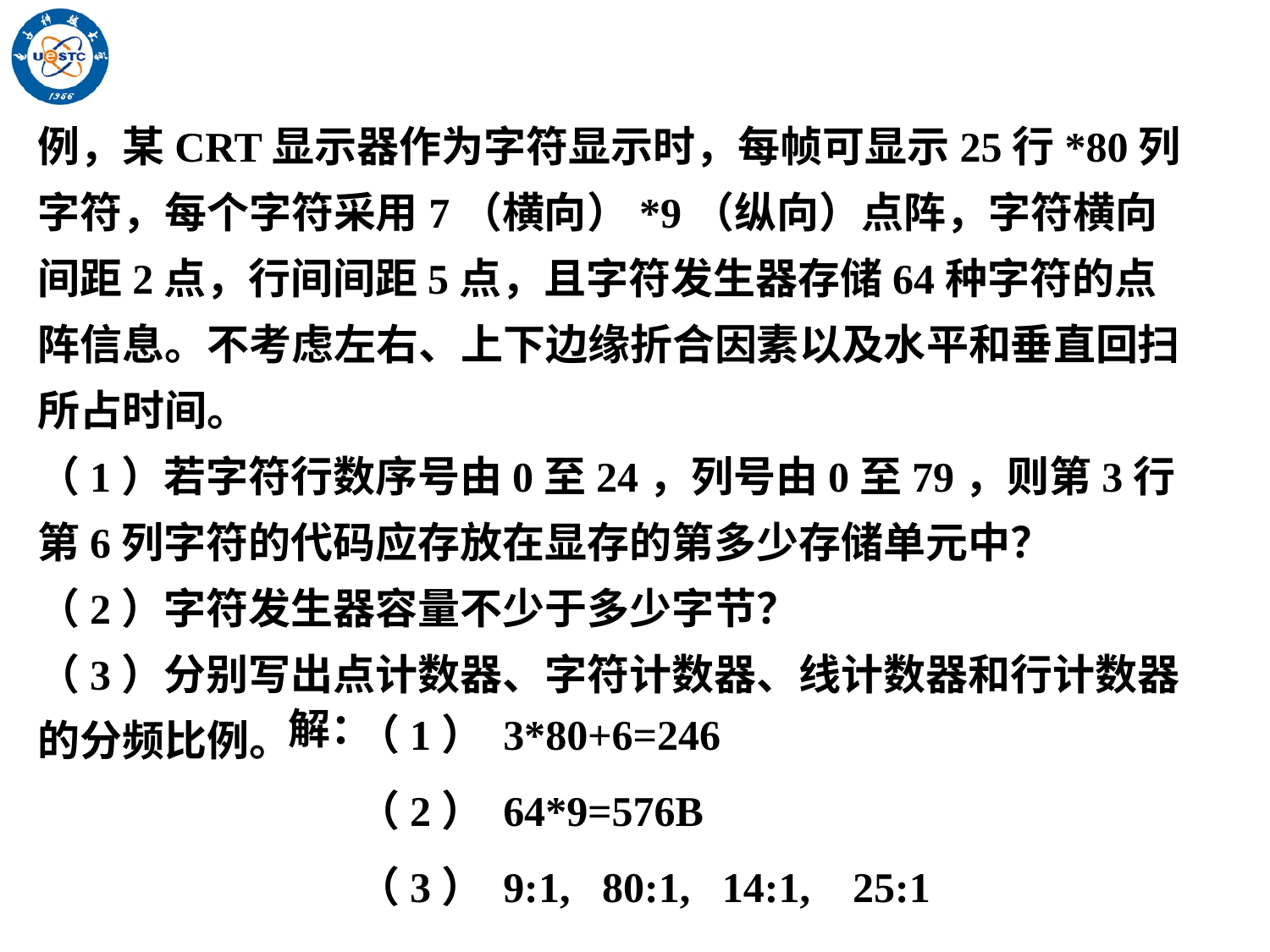

例，某CRT显示器作为字符显示时，每帧可显示25行*80列字符，每个字符采用7（横向）*9（纵向）点阵，字符横向间距2点，行间间距5点，且字符发生器存储64种字符的点阵信息。不考虑左右、上下边缘折合因素以及水平和垂直回扫所占时间。
（1）若字符行数序号由0至24，列号由0至79，则第3行第6列字符的代码应存放在显存的第多少存储单元中？
（2）字符发生器容量不少于多少字节？
（3）分别写出点计数器、字符计数器、线计数器和行计数器的分频比例。
（1） 3*80+6=246
（2） 64*9=576B
（3） 9:1,   80:1,   14:1,    25:1
解：